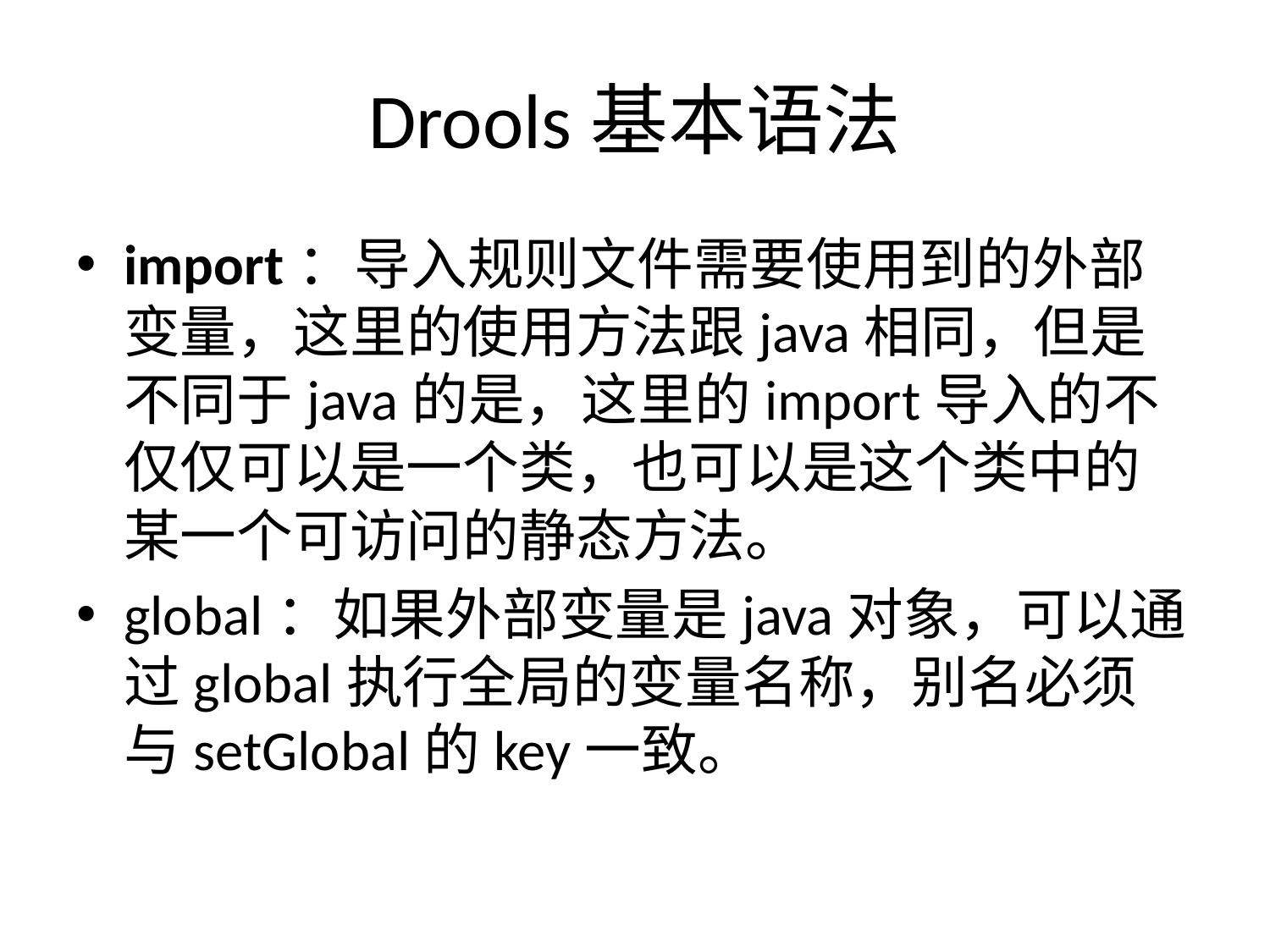

# Drools基本语法
import：导入规则文件需要使用到的外部变量，这里的使用方法跟java相同，但是不同于java的是，这里的import导入的不仅仅可以是一个类，也可以是这个类中的某一个可访问的静态方法。
global：如果外部变量是java对象，可以通过global执行全局的变量名称，别名必须与setGlobal的key一致。